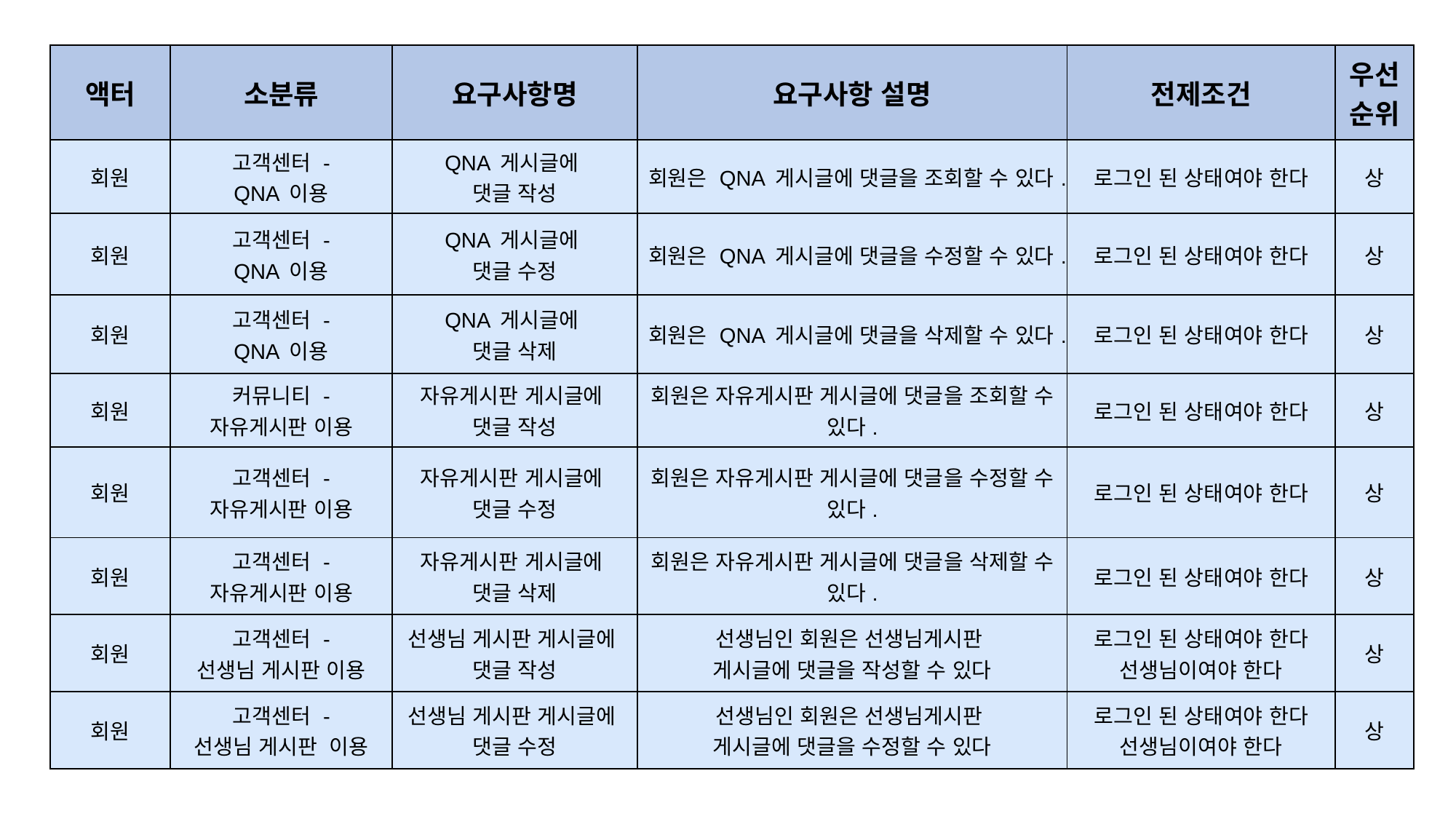

| 액터 | 소분류 | 요구사항명 | 요구사항 설명 | 전제조건 | 우선순위 |
| --- | --- | --- | --- | --- | --- |
| 회원 | 고객센터 - QNA 이용 | QNA 게시글에 댓글 작성 | 회원은 QNA 게시글에 댓글을 조회할 수 있다. | 로그인 된 상태여야 한다 | 상 |
| 회원 | 고객센터 - QNA 이용 | QNA 게시글에 댓글 수정 | 회원은 QNA 게시글에 댓글을 수정할 수 있다. | 로그인 된 상태여야 한다 | 상 |
| 회원 | 고객센터 - QNA 이용 | QNA 게시글에 댓글 삭제 | 회원은 QNA 게시글에 댓글을 삭제할 수 있다. | 로그인 된 상태여야 한다 | 상 |
| 회원 | 커뮤니티 - 자유게시판 이용 | 자유게시판 게시글에 댓글 작성 | 회원은 자유게시판 게시글에 댓글을 조회할 수 있다. | 로그인 된 상태여야 한다 | 상 |
| 회원 | 고객센터 - 자유게시판 이용 | 자유게시판 게시글에 댓글 수정 | 회원은 자유게시판 게시글에 댓글을 수정할 수 있다. | 로그인 된 상태여야 한다 | 상 |
| 회원 | 고객센터 - 자유게시판 이용 | 자유게시판 게시글에 댓글 삭제 | 회원은 자유게시판 게시글에 댓글을 삭제할 수 있다. | 로그인 된 상태여야 한다 | 상 |
| 회원 | 고객센터 - 선생님 게시판 이용 | 선생님 게시판 게시글에 댓글 작성 | 선생님인 회원은 선생님게시판 게시글에 댓글을 작성할 수 있다 | 로그인 된 상태여야 한다 선생님이여야 한다 | 상 |
| 회원 | 고객센터 - 선생님 게시판 이용 | 선생님 게시판 게시글에 댓글 수정 | 선생님인 회원은 선생님게시판 게시글에 댓글을 수정할 수 있다 | 로그인 된 상태여야 한다 선생님이여야 한다 | 상 |